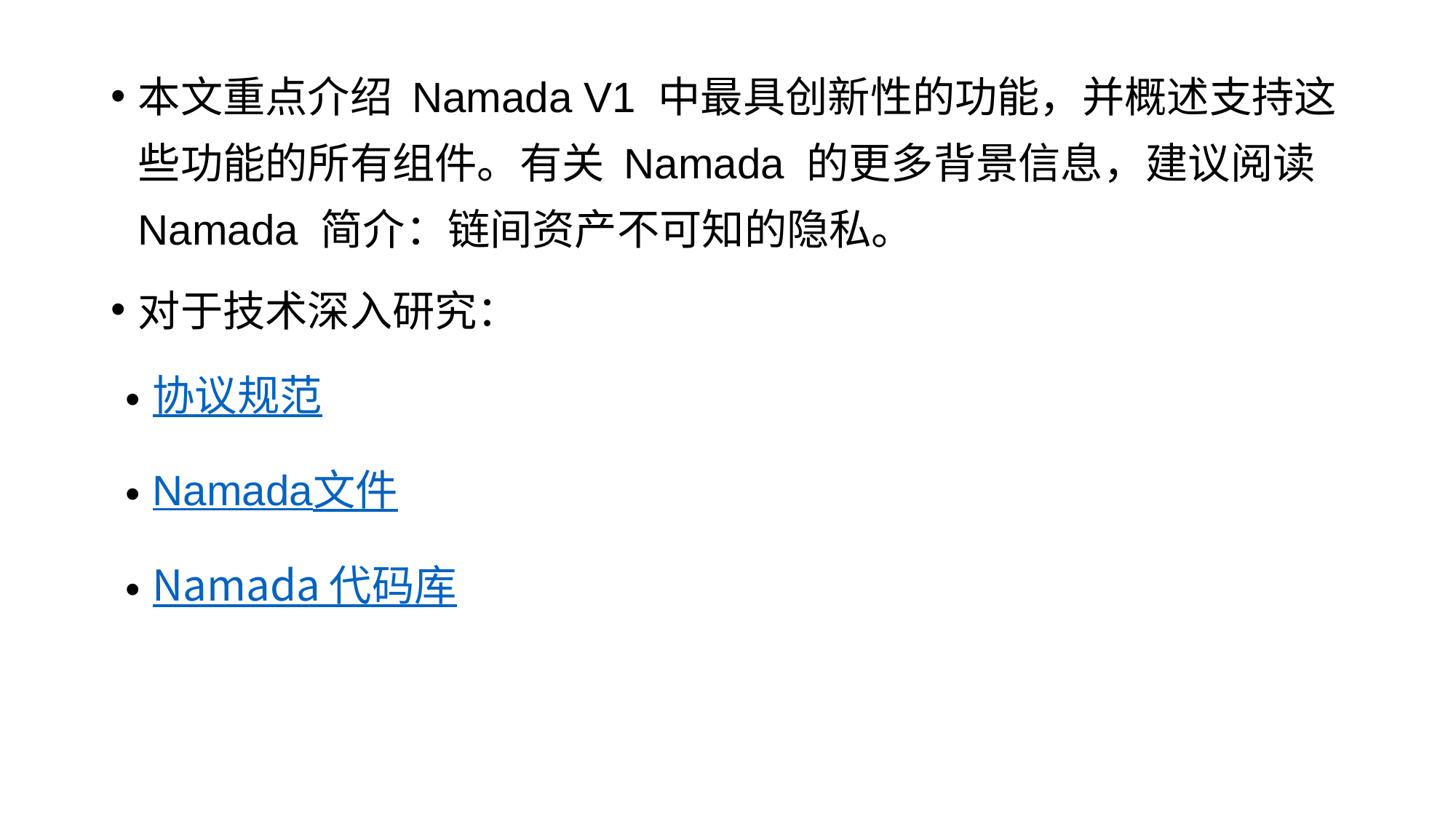

本文重点介绍 Namada V1 中最具创新性的功能，并概述支持这些功能的所有组件。有关 Namada 的更多背景信息，建议阅读 Namada 简介：链间资产不可知的隐私。
对于技术深入研究：
协议规范
Namada文件
Namada 代码库